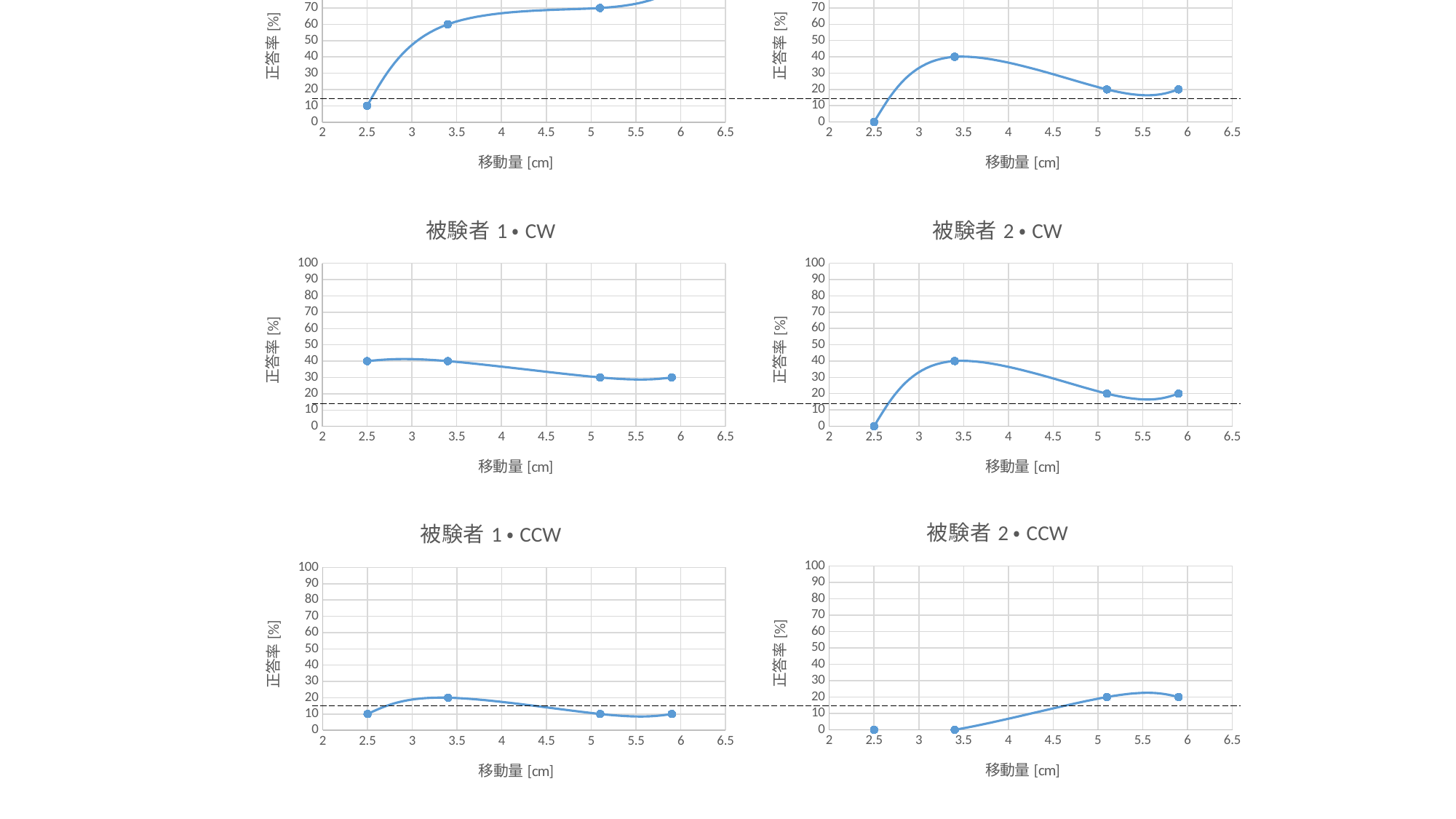

### Chart: 被験者1・RIGHT

| Category | RIGHT |
|---|---|

### Chart: 被験者2・RIGHT

| Category | RIGHT |
|---|---|

### Chart: 被験者1・CW

| Category | CW |
|---|---|

### Chart: 被験者2・CW

| Category | CW |
|---|---|

### Chart: 被験者2・CCW

| Category | CCW |
|---|---|

### Chart: 被験者1・CCW

| Category | CCW |
|---|---|